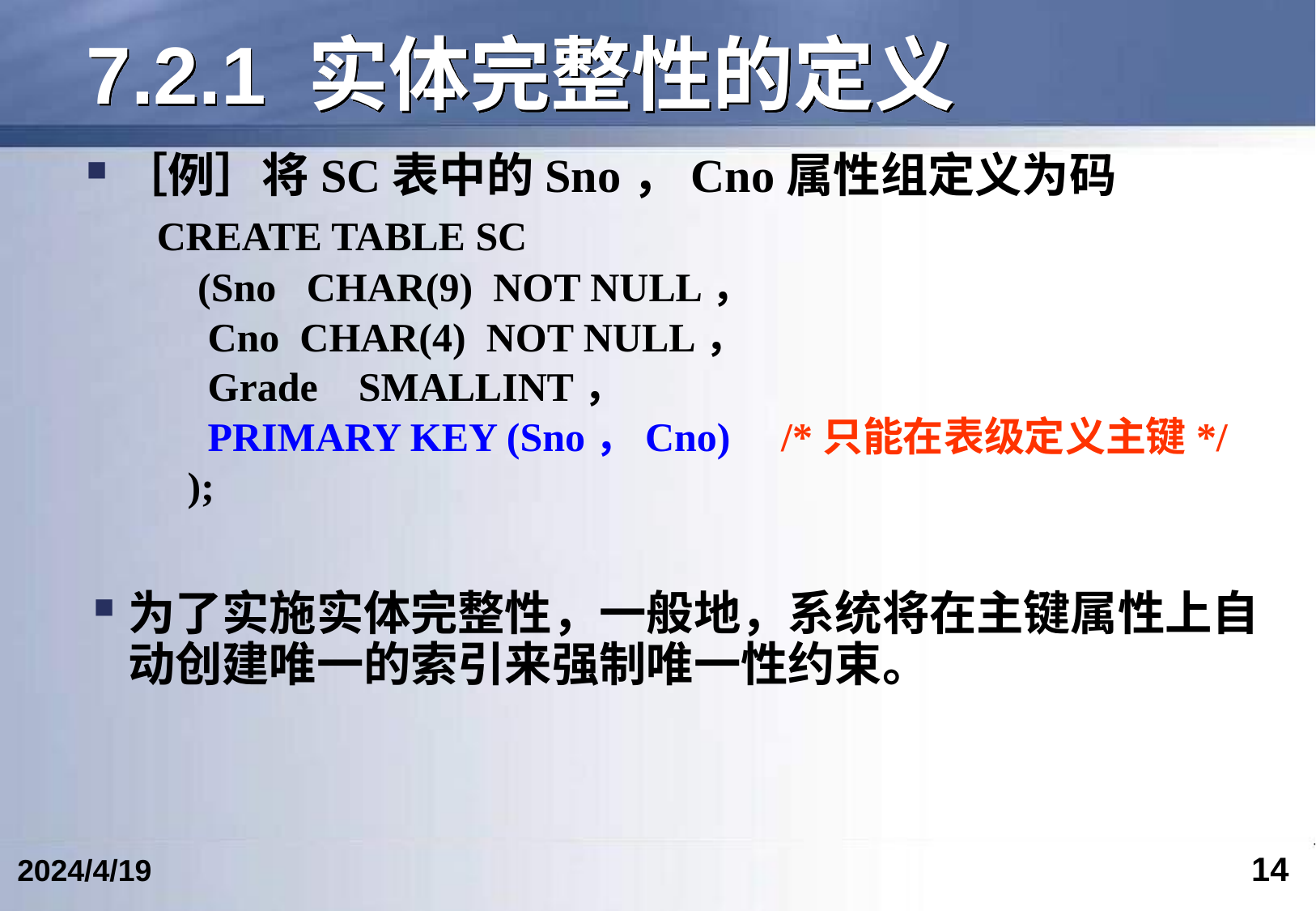

# 7.2.1 实体完整性的定义
［例］将SC表中的Sno，Cno属性组定义为码
      CREATE TABLE SC
           (Sno   CHAR(9)  NOT NULL，
            Cno  CHAR(4)  NOT NULL，
            Grade    SMALLINT，
            PRIMARY KEY (Sno，Cno)     /*只能在表级定义主键*/
          );
为了实施实体完整性，一般地，系统将在主键属性上自动创建唯一的索引来强制唯一性约束。
14
2024/4/19